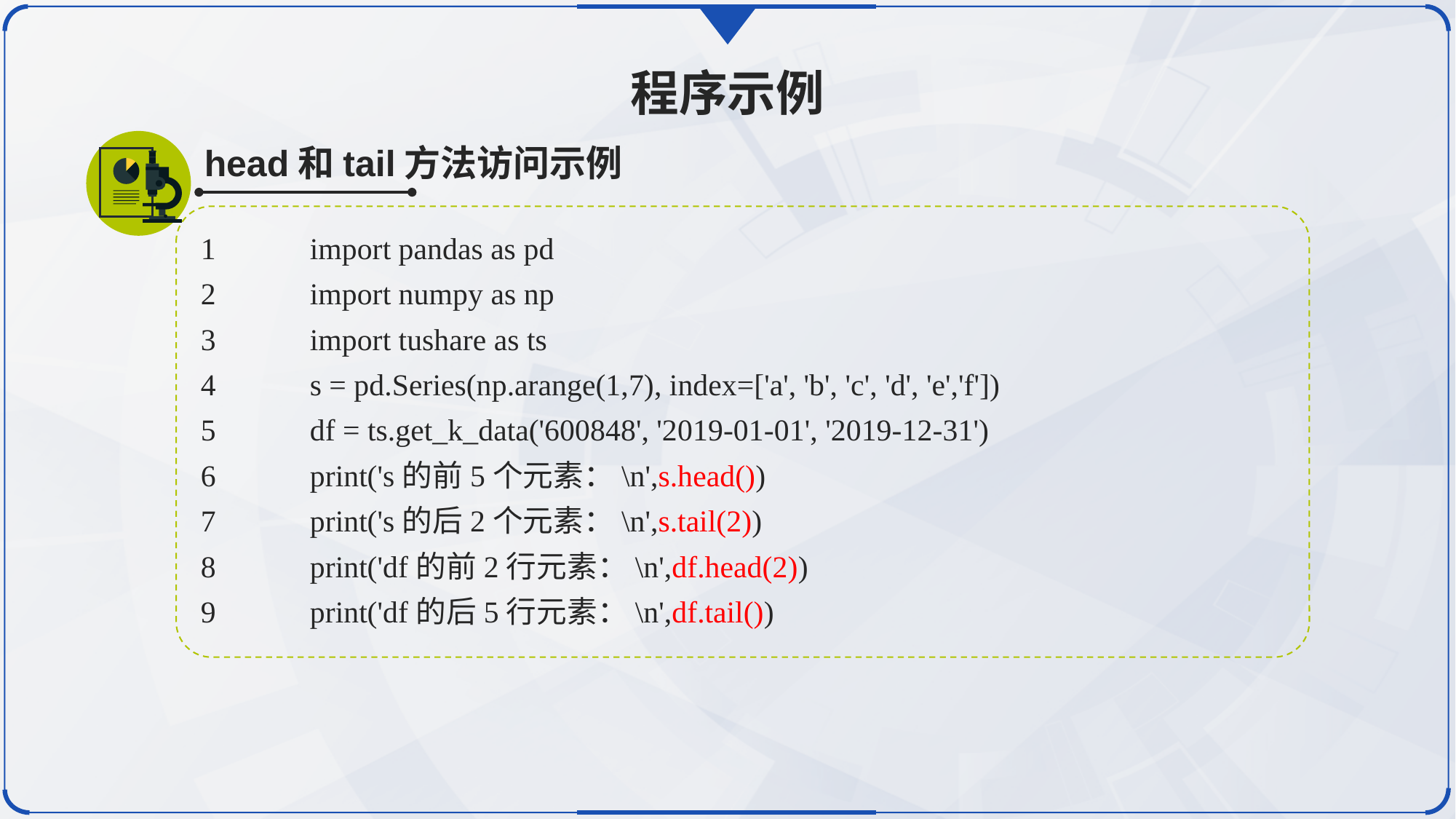

程序示例

head和tail方法访问示例

1	import pandas as pd
2	import numpy as np
3	import tushare as ts
4	s = pd.Series(np.arange(1,7), index=['a', 'b', 'c', 'd', 'e','f'])
5	df = ts.get_k_data('600848', '2019-01-01', '2019-12-31')
6	print('s的前5个元素：\n',s.head())
7	print('s的后2个元素：\n',s.tail(2))
8	print('df的前2行元素：\n',df.head(2))
9	print('df的后5行元素：\n',df.tail())